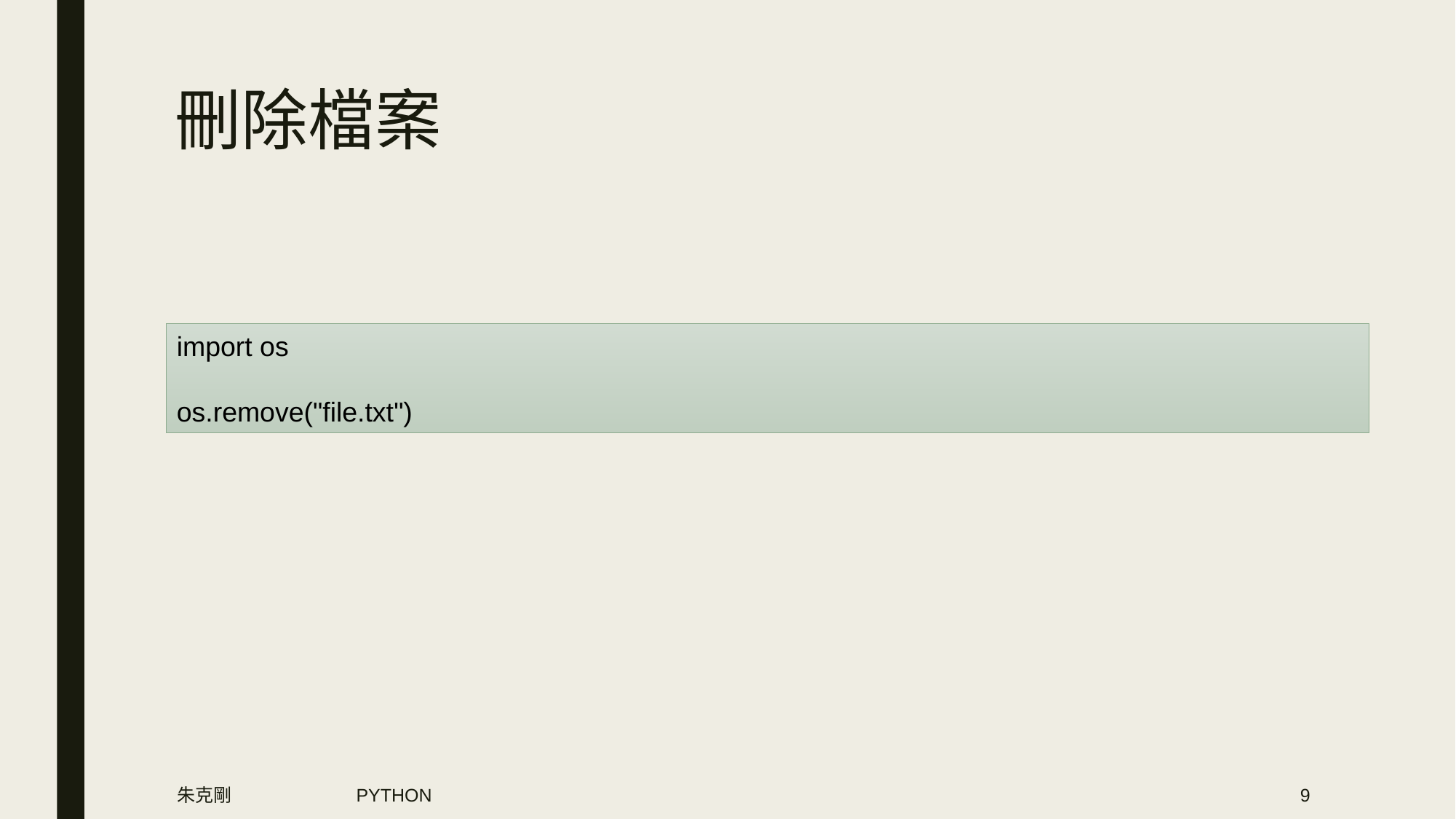

# 刪除檔案
import os

os.remove("file.txt")
朱克剛
PYTHON
9